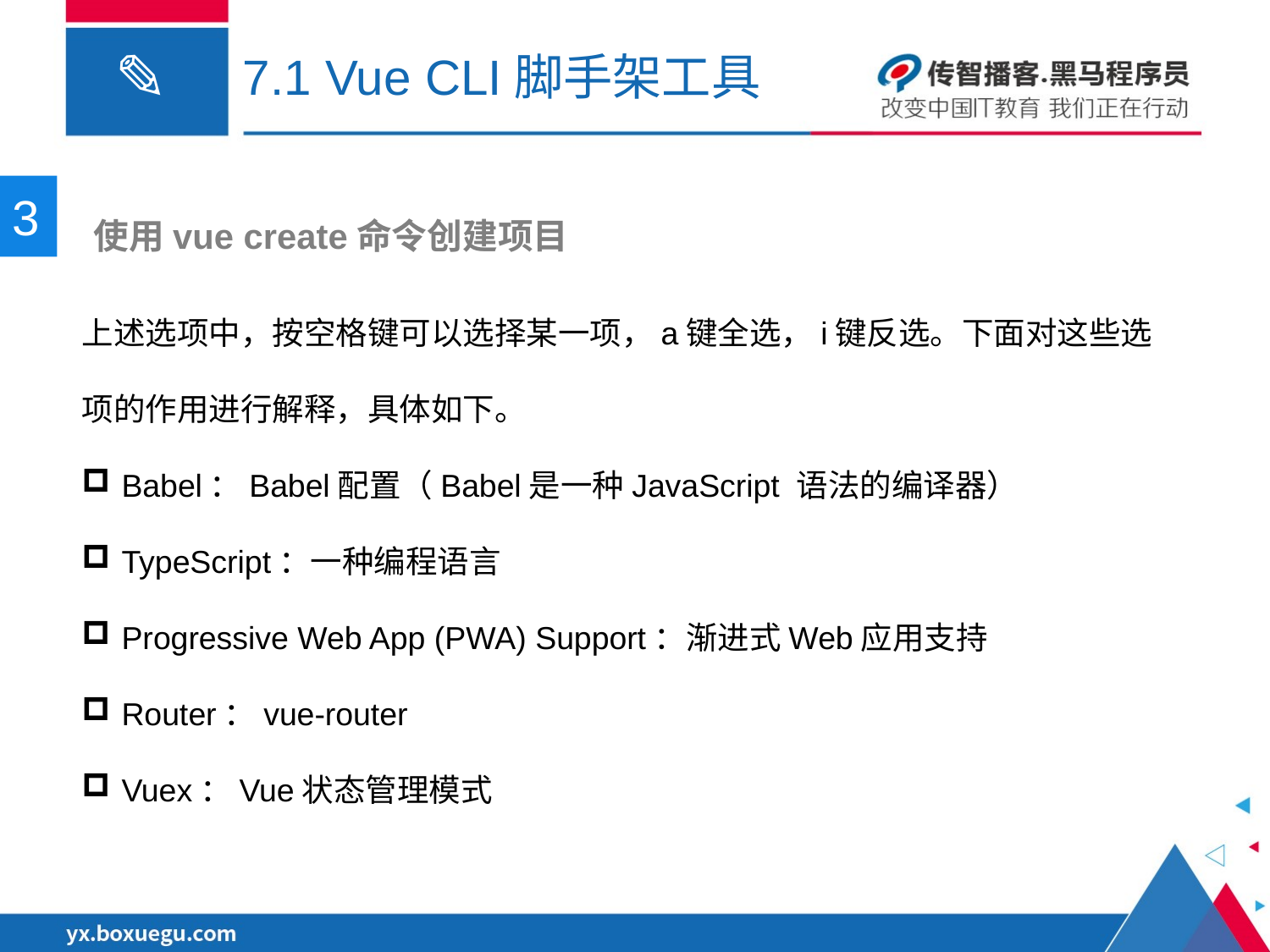

# 7.1 Vue CLI脚手架工具

3
  使用vue create命令创建项目
上述选项中，按空格键可以选择某一项，a键全选，i键反选。下面对这些选项的作用进行解释，具体如下。
Babel：Babel配置（Babel是一种JavaScript 语法的编译器）
TypeScript：一种编程语言
Progressive Web App (PWA) Support：渐进式Web应用支持
Router：vue-router
Vuex：Vue状态管理模式